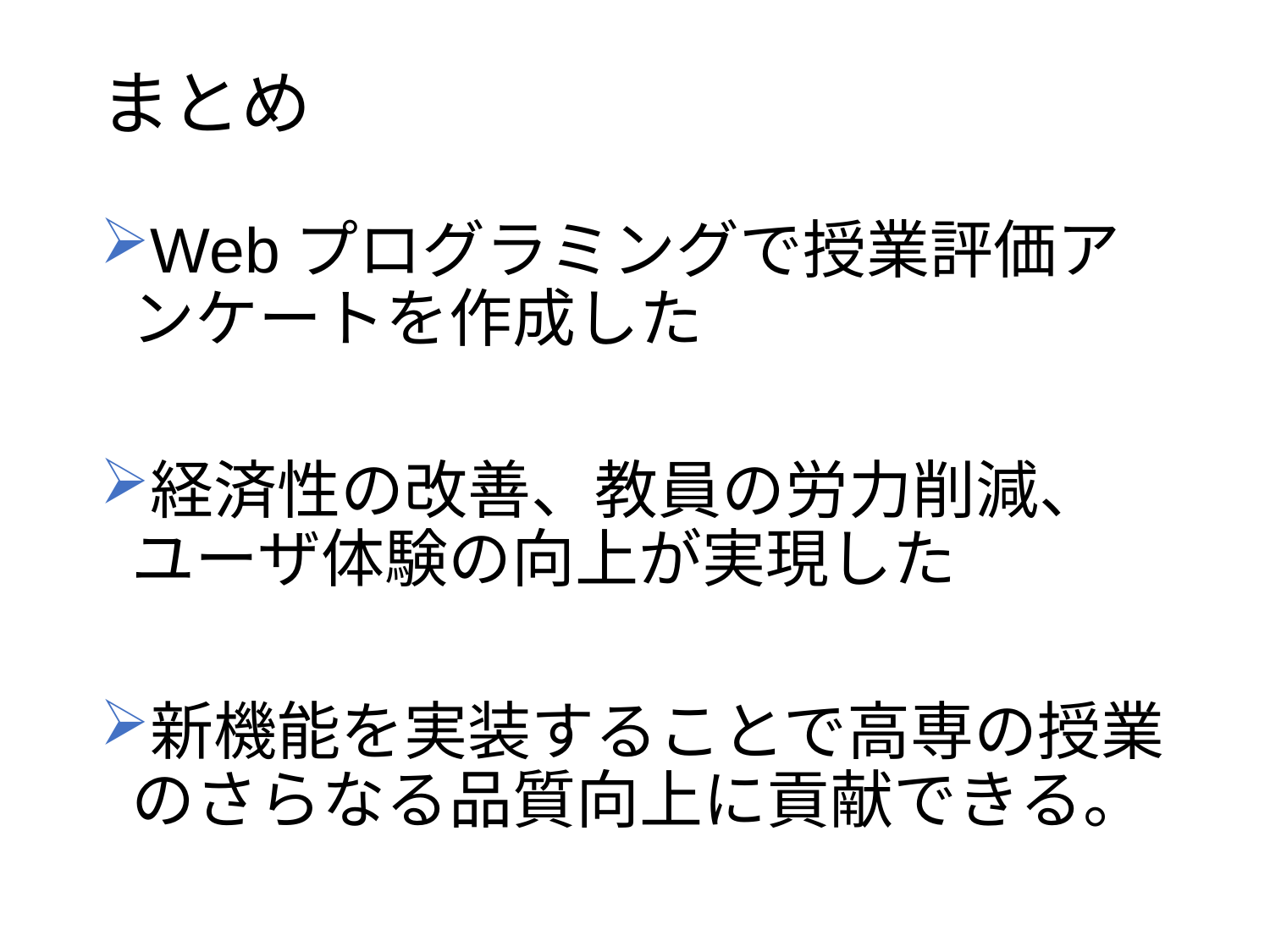

# まとめ
Webプログラミングで授業評価アンケートを作成した

経済性の改善、教員の労力削減、ユーザ体験の向上が実現した

新機能を実装することで高専の授業のさらなる品質向上に貢献できる。